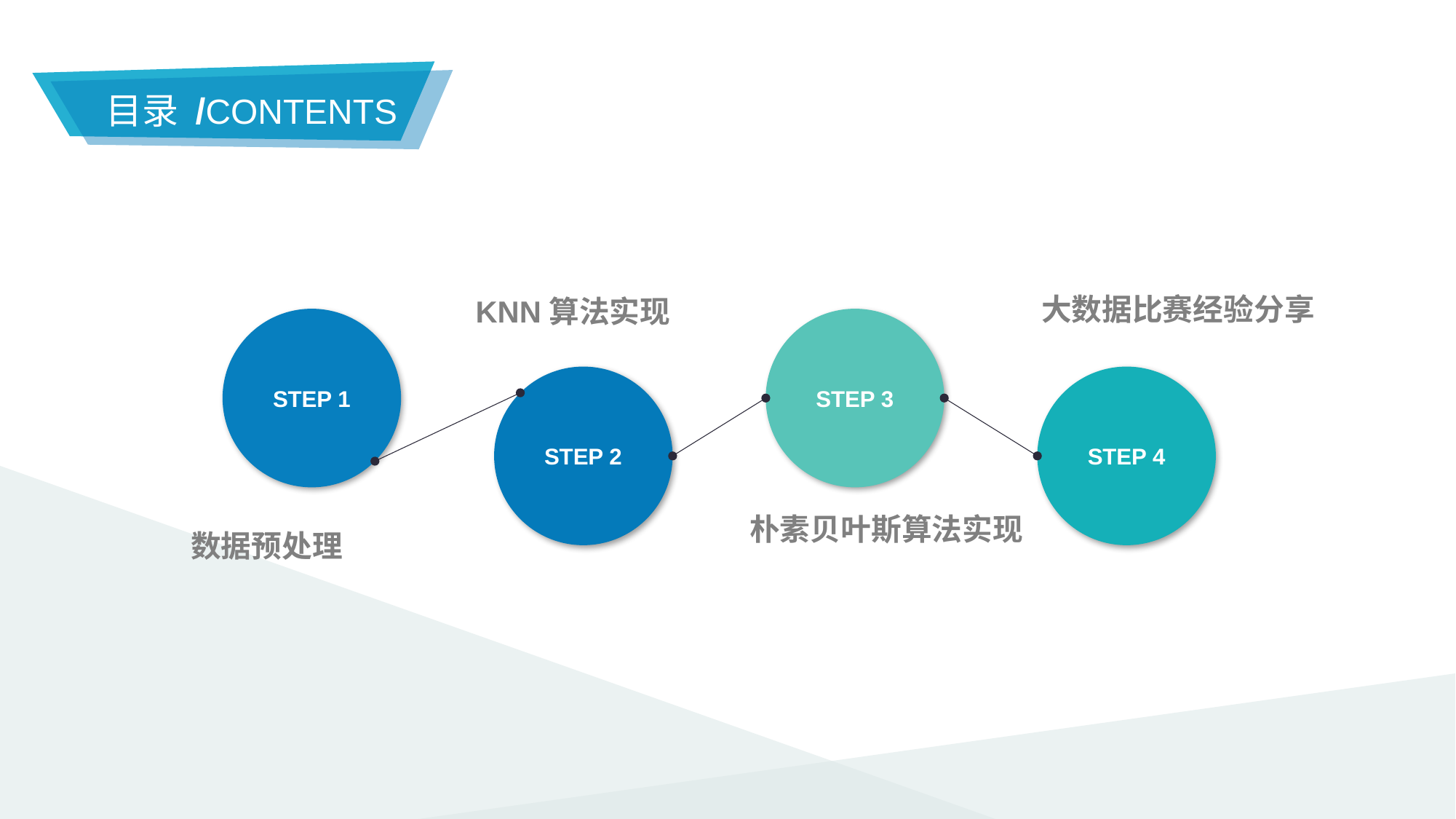

目录 /CONTENTS
大数据比赛经验分享
KNN算法实现
STEP 1
STEP 3
STEP 2
STEP 4

朴素贝叶斯算法实现
数据预处理